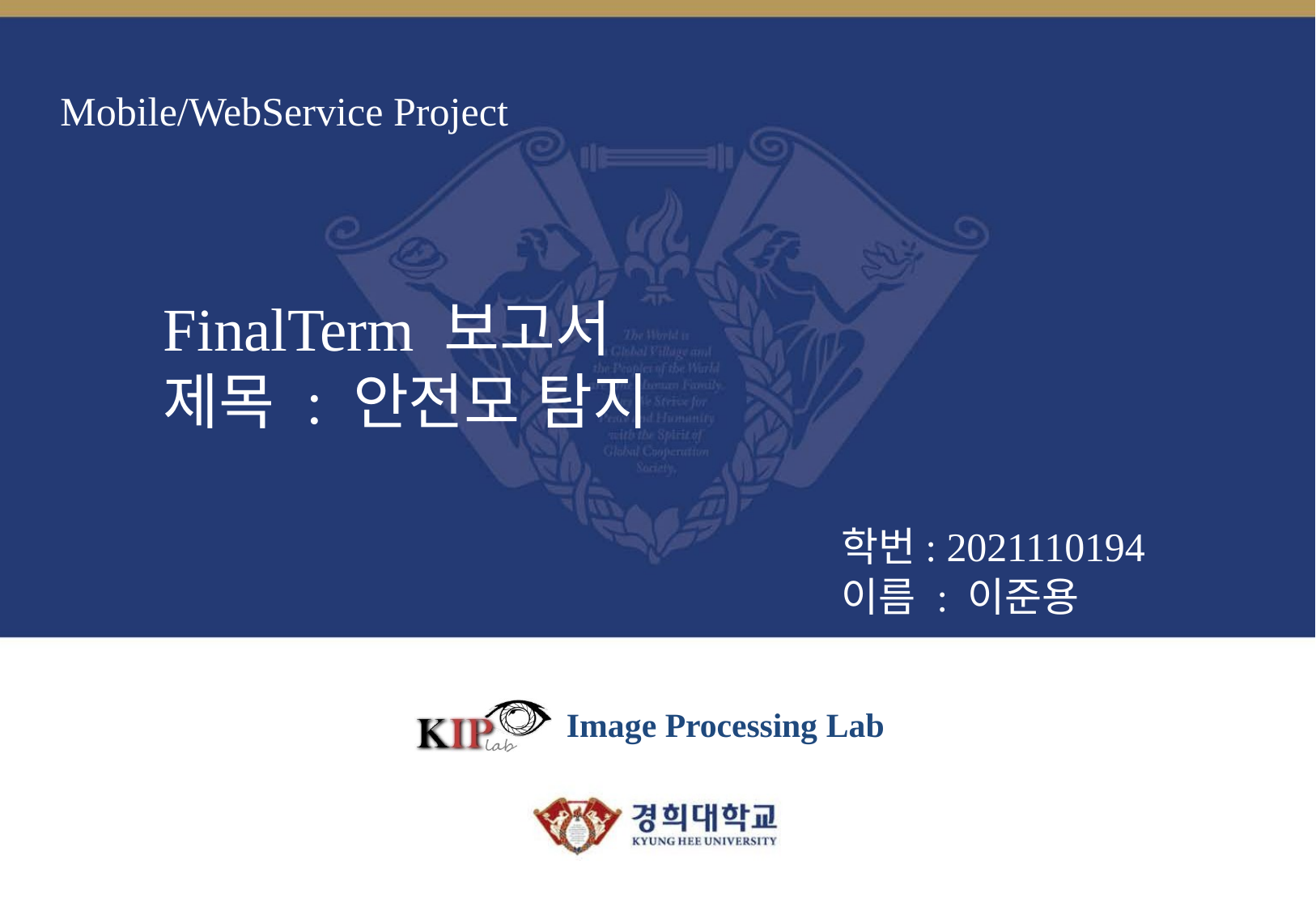

# Mobile/WebService Project
FinalTerm 보고서
제목 : 안전모 탐지
학번: 2021110194
이름 : 이준용

Image Processing Lab